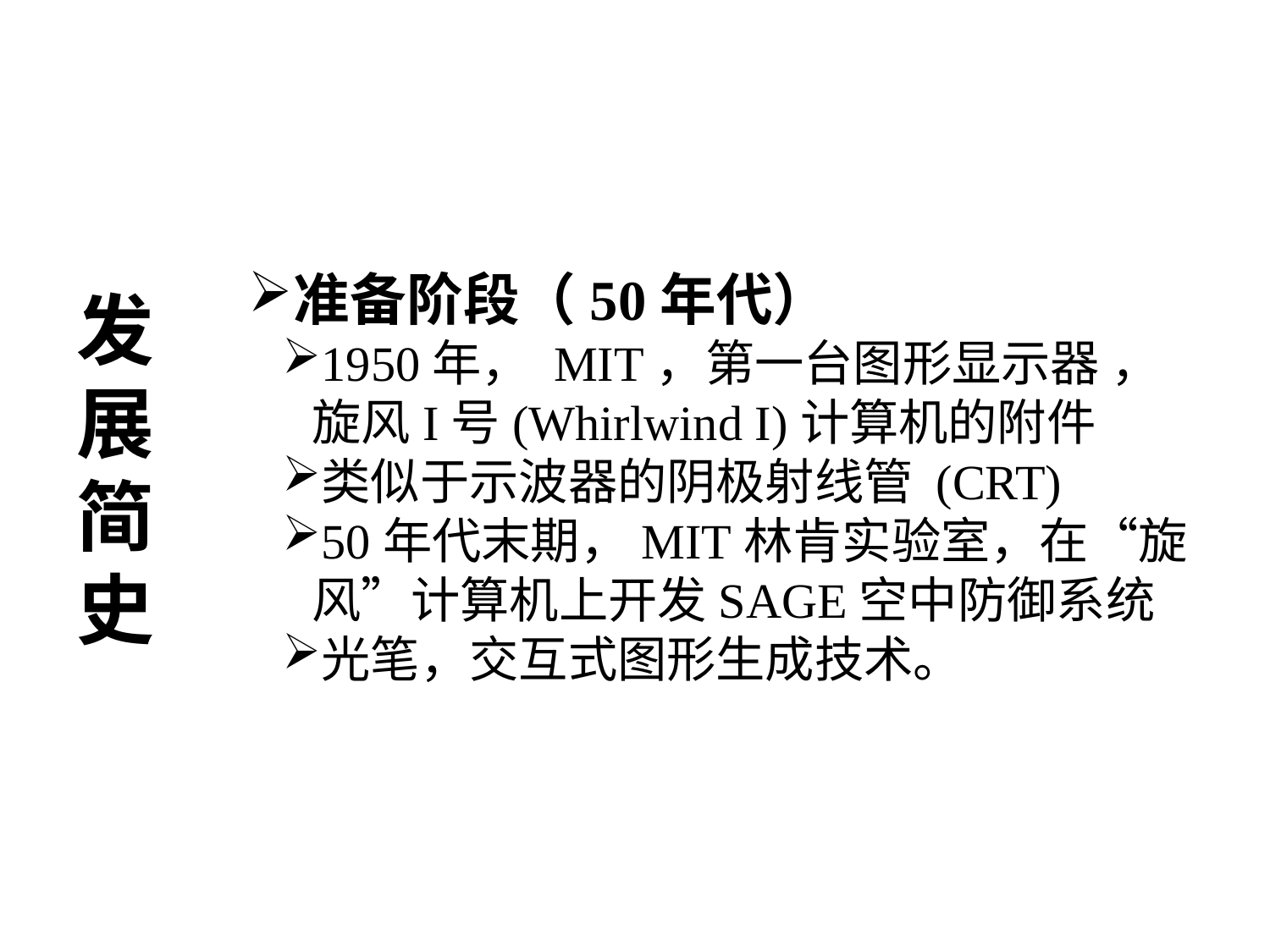

准备阶段（50年代）
1950年， MIT，第一台图形显示器 ，旋风I号(Whirlwind I)计算机的附件
类似于示波器的阴极射线管 (CRT)
50年代末期，MIT林肯实验室，在“旋风”计算机上开发SAGE空中防御系统
光笔，交互式图形生成技术。
发展简史